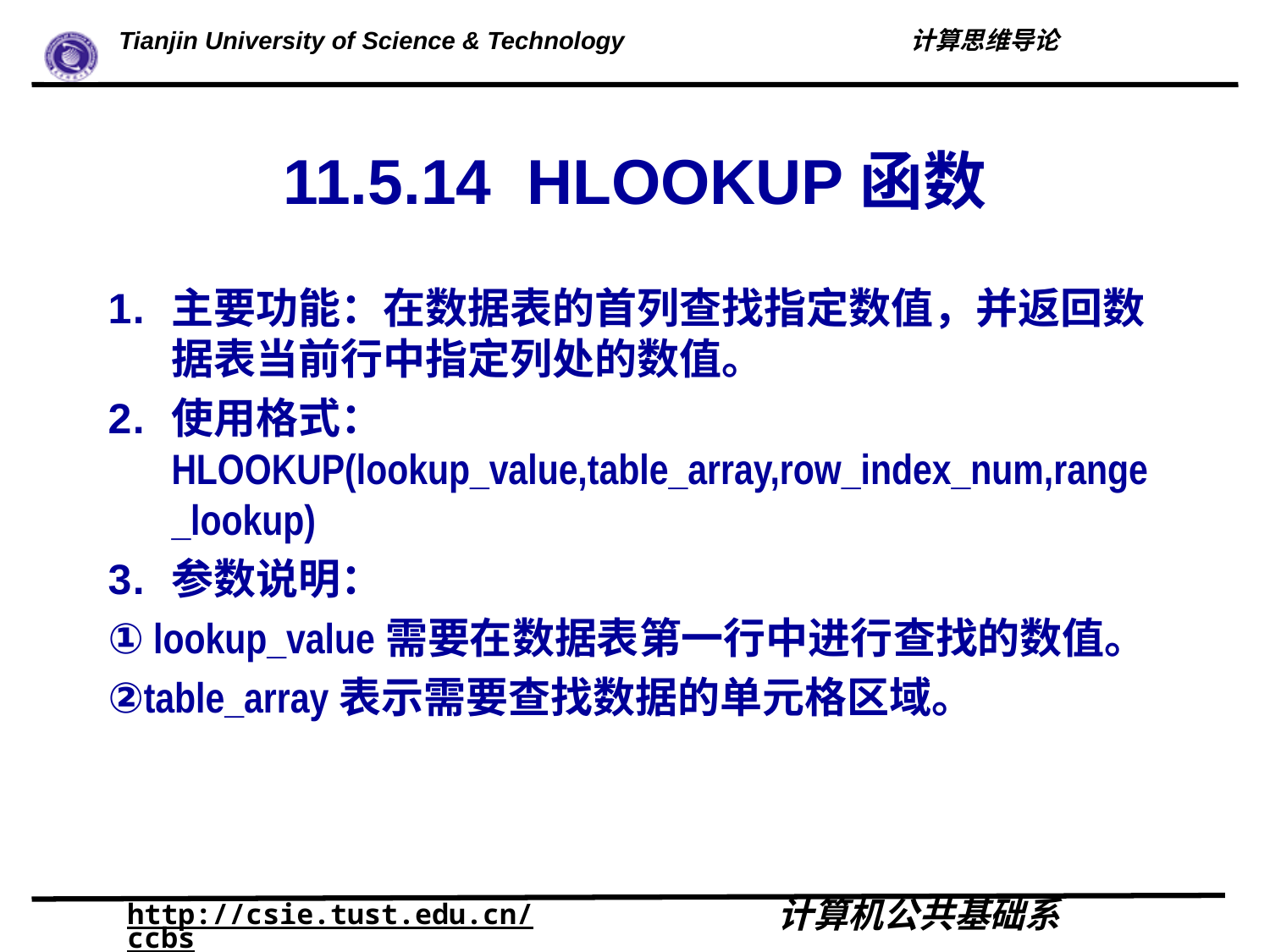

# 11.5.14  HLOOKUP函数
主要功能：在数据表的首列查找指定数值，并返回数据表当前行中指定列处的数值。
使用格式：HLOOKUP(lookup_value,table_array,row_index_num,range_lookup)
参数说明：
① lookup_value需要在数据表第一行中进行查找的数值。
②table_array表示需要查找数据的单元格区域。